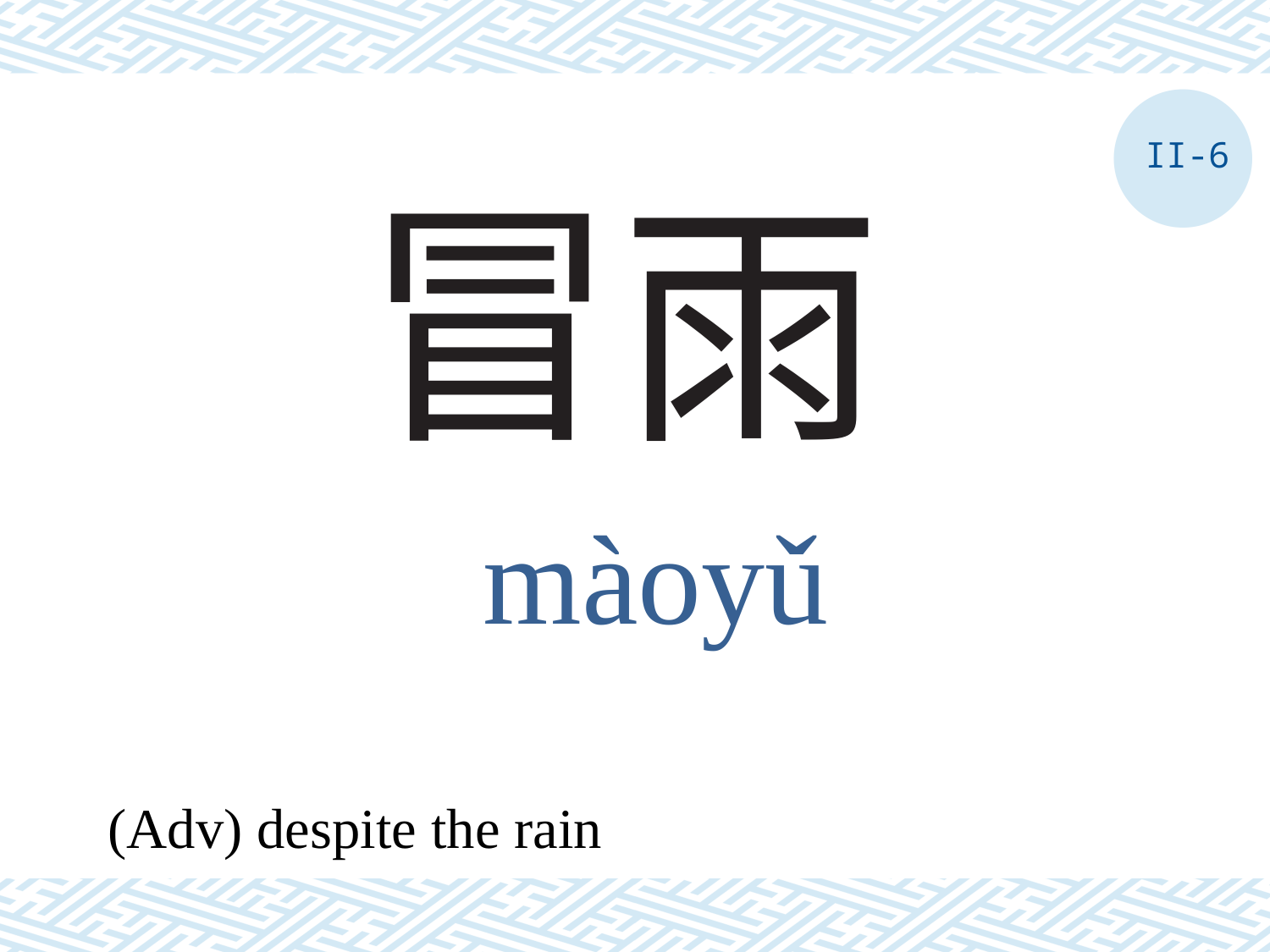

II-6

# 冒雨
màoyǔ
(Adv) despite the rain